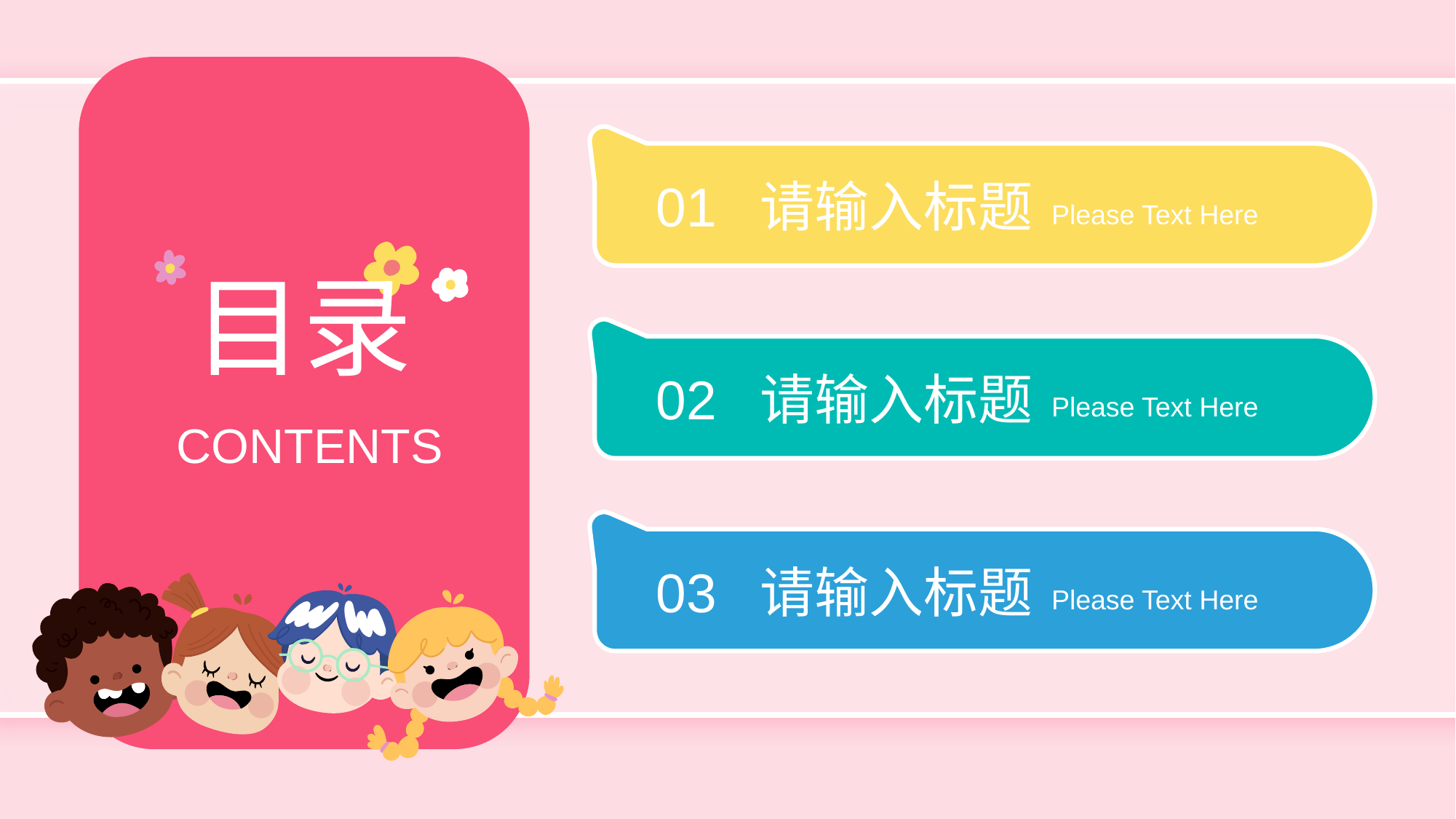

01
请输入标题
Please Text Here

目录

02
请输入标题
Please Text Here
CONTENTS

03
请输入标题

Please Text Here